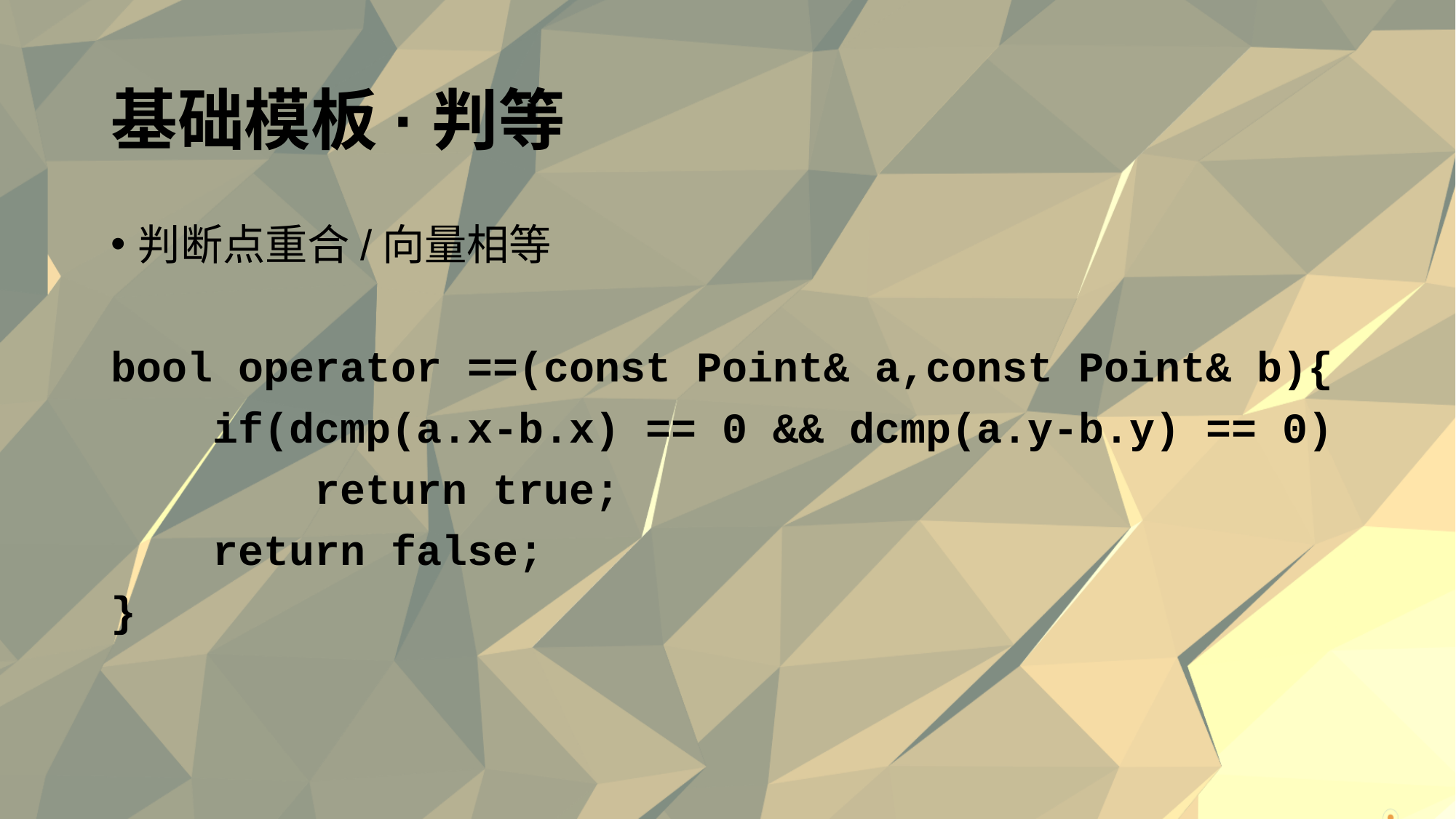

# 基础模板·判等
判断点重合/向量相等

bool operator ==(const Point& a,const Point& b){
    if(dcmp(a.x-b.x) == 0 && dcmp(a.y-b.y) == 0)
        return true;
    return false;
}